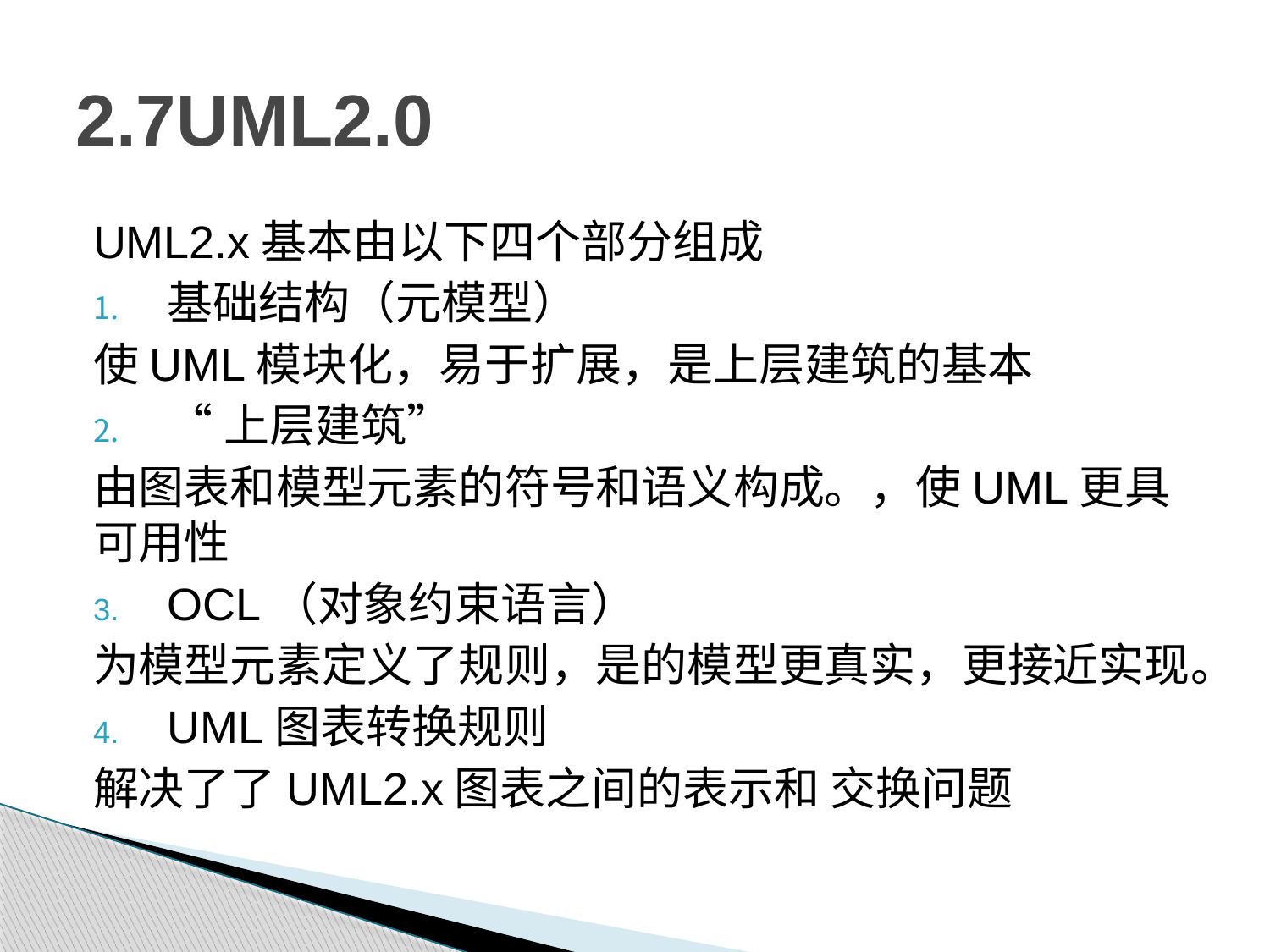

# 2.7UML2.0
UML2.x基本由以下四个部分组成
基础结构（元模型）
	使UML模块化，易于扩展，是上层建筑的基本
“上层建筑”
	由图表和模型元素的符号和语义构成。，使UML更具可用性
OCL（对象约束语言）
	为模型元素定义了规则，是的模型更真实，更接近实现。
UML图表转换规则
	解决了了UML2.x图表之间的表示和 交换问题